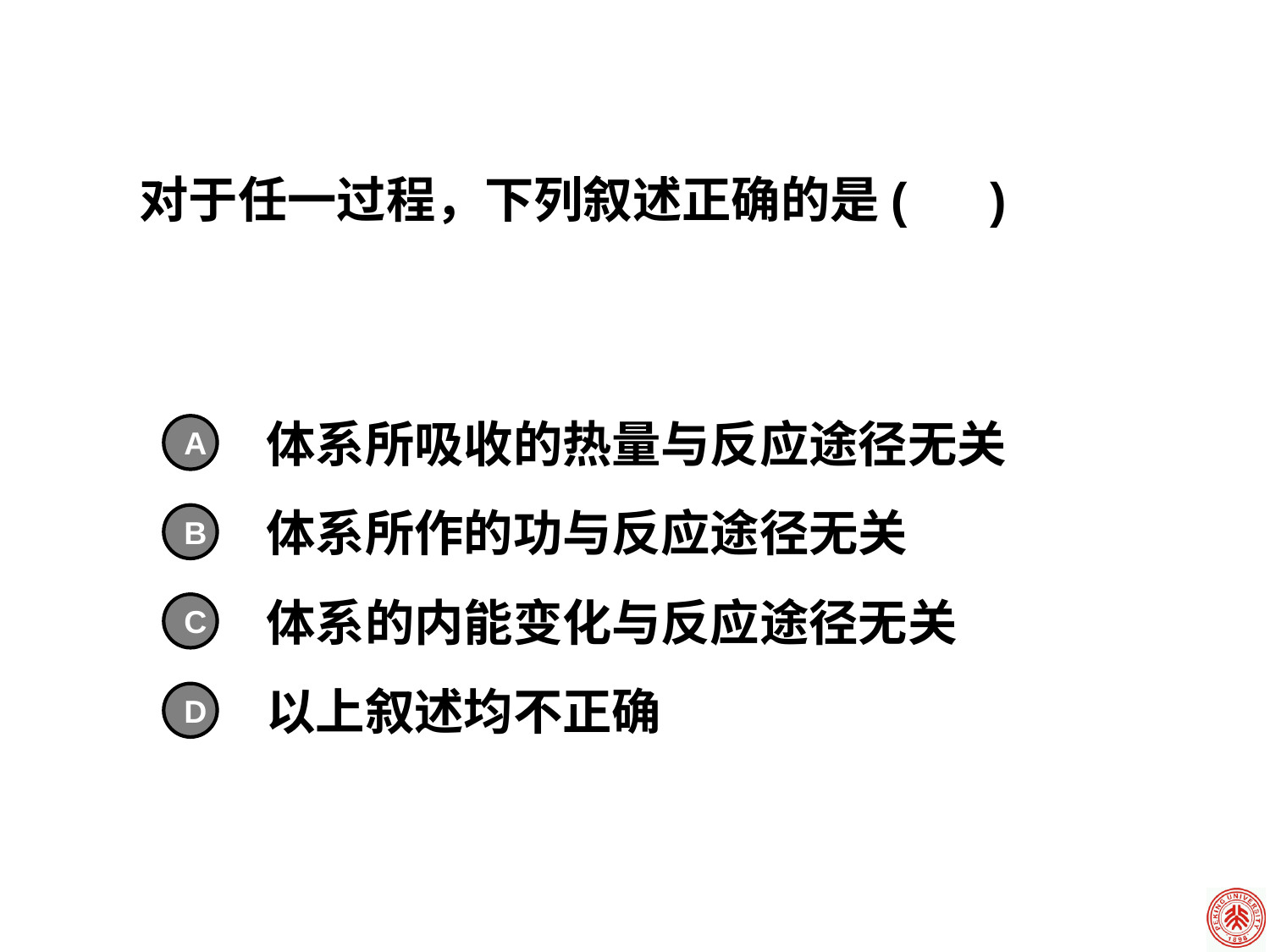

对于任一过程，下列叙述正确的是(      )
体系所吸收的热量与反应途径无关
A
体系所作的功与反应途径无关
B
体系的内能变化与反应途径无关
C
以上叙述均不正确
D